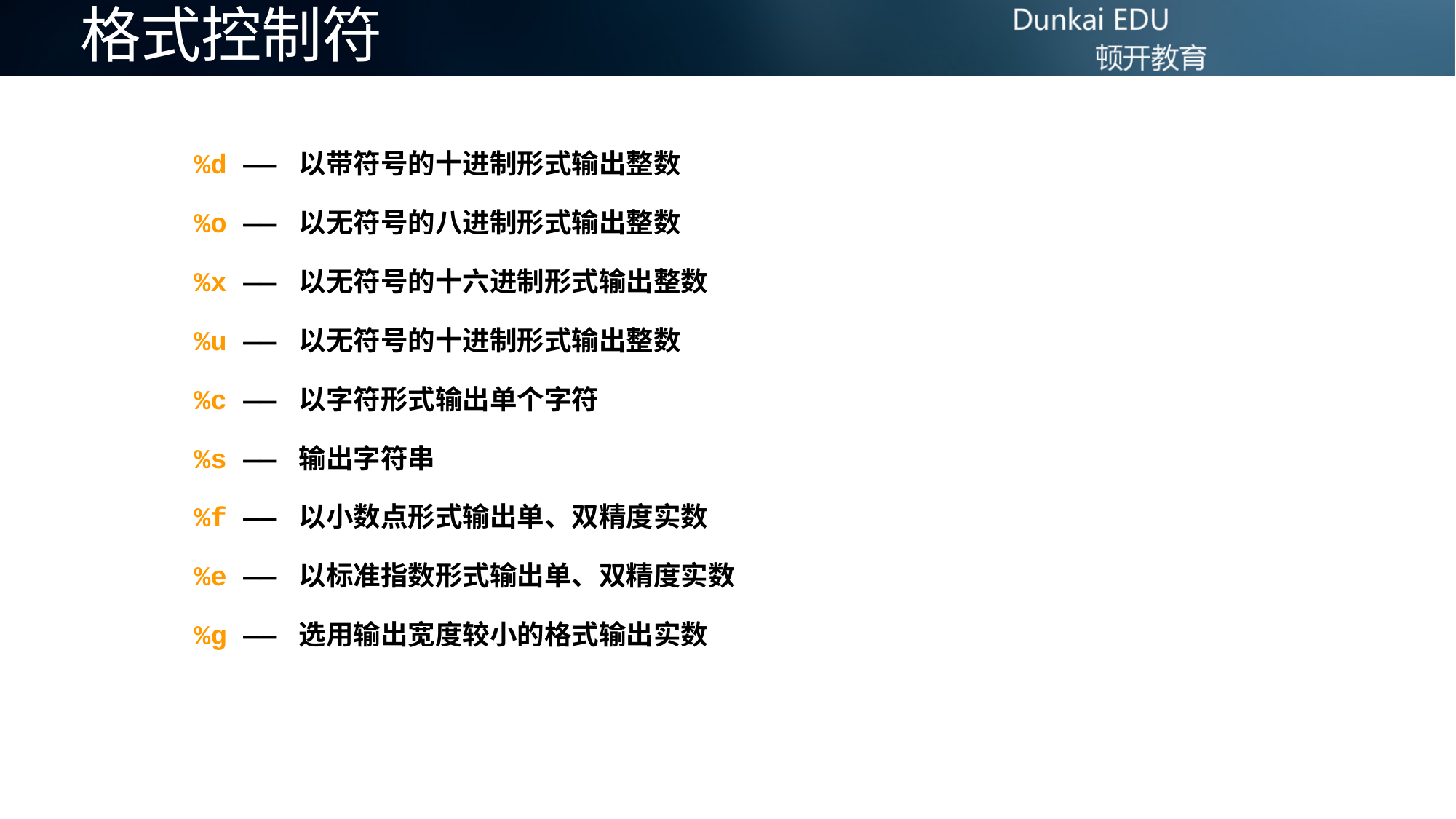

# 格式控制符
%d —— 以带符号的十进制形式输出整数

%o —— 以无符号的八进制形式输出整数

%x —— 以无符号的十六进制形式输出整数

%u —— 以无符号的十进制形式输出整数

%c —— 以字符形式输出单个字符

%s —— 输出字符串

%f —— 以小数点形式输出单、双精度实数

%e —— 以标准指数形式输出单、双精度实数

%g —— 选用输出宽度较小的格式输出实数